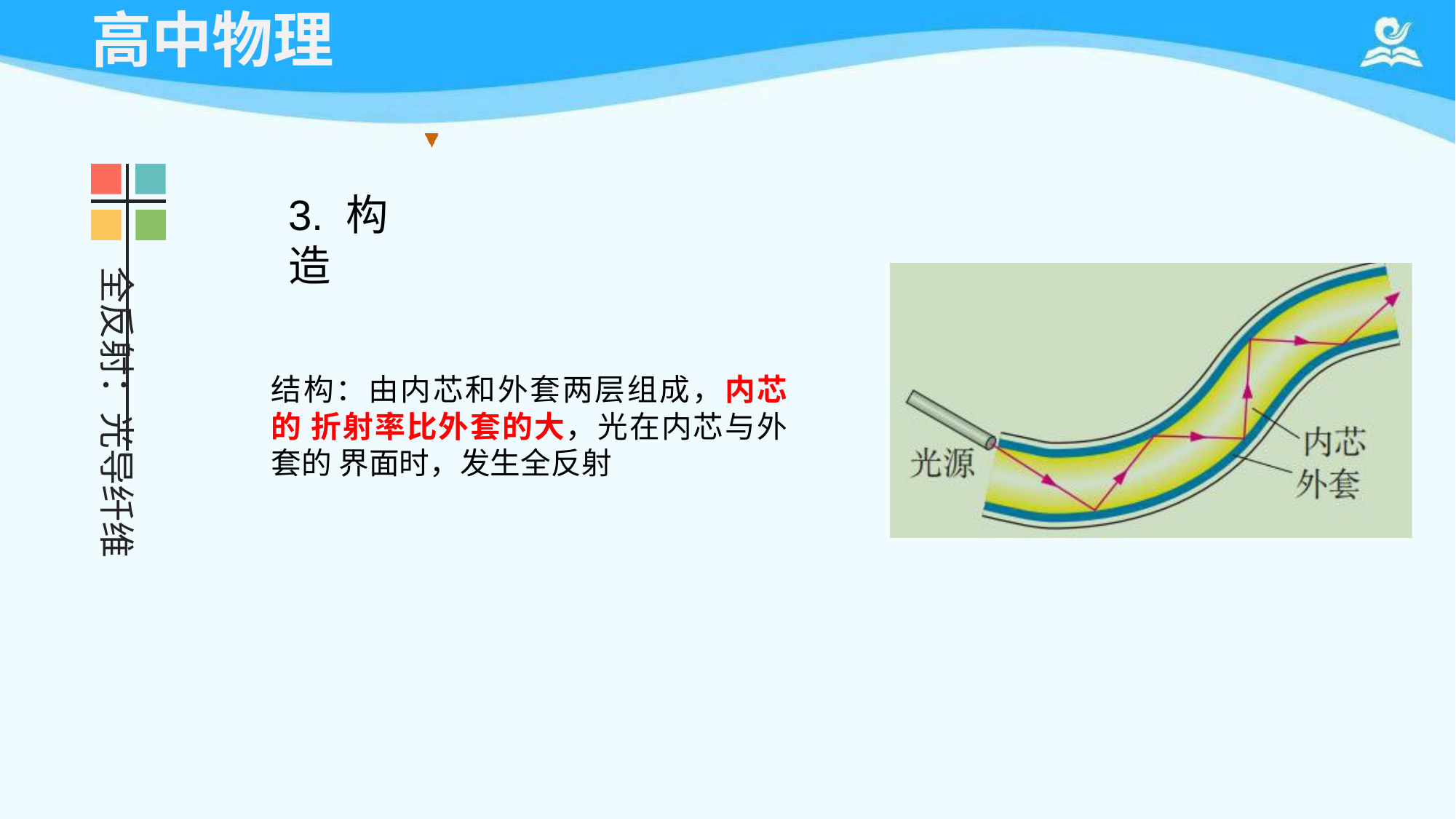

# 高中物理

3. 构造

全反射：光导纤维
结构：由内芯和外套两层组成，内芯的 折射率比外套的大，光在内芯与外套的 界面时，发生全反射